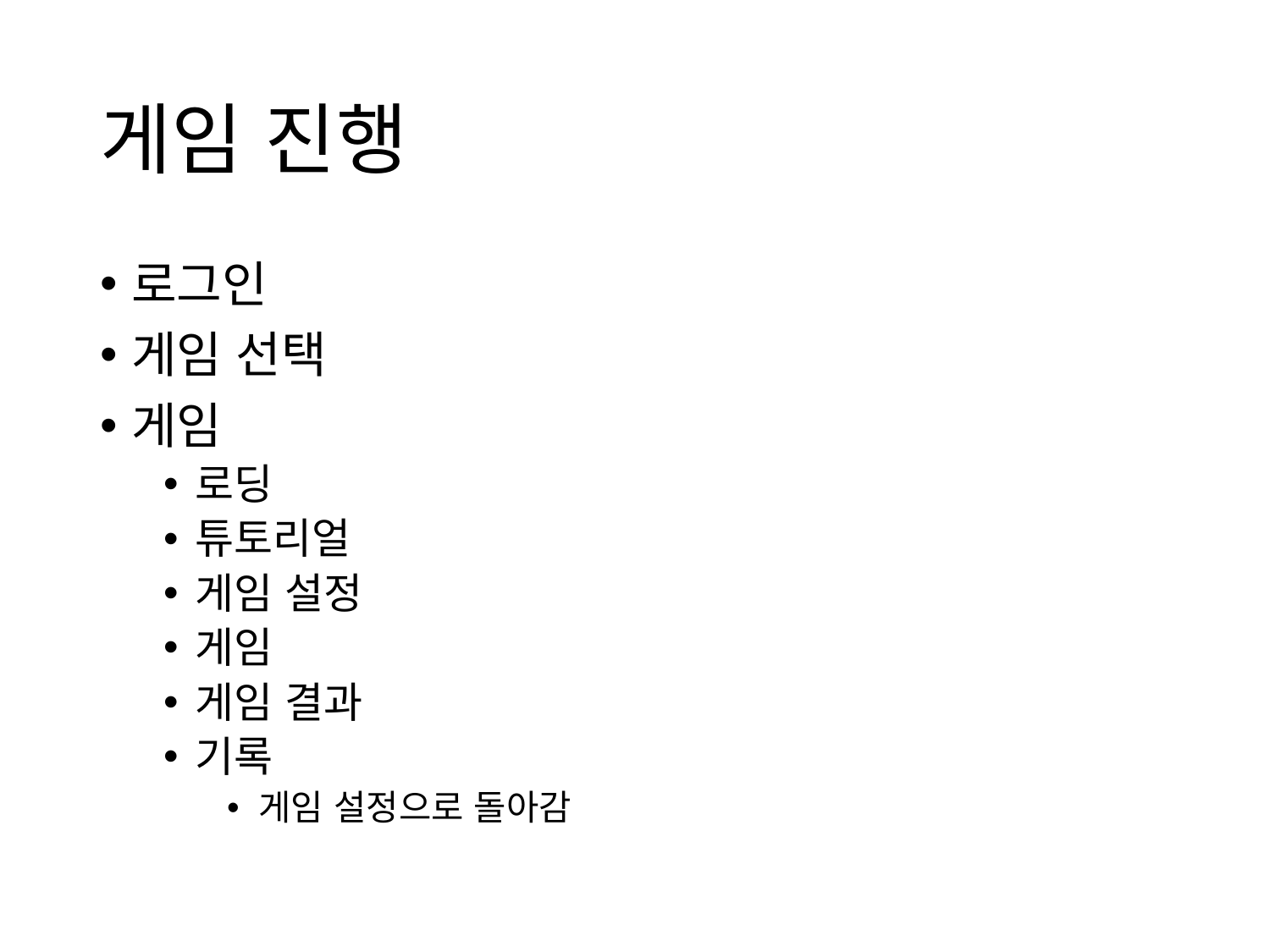

# 게임 진행
로그인
게임 선택
게임
로딩
튜토리얼
게임 설정
게임
게임 결과
기록
게임 설정으로 돌아감